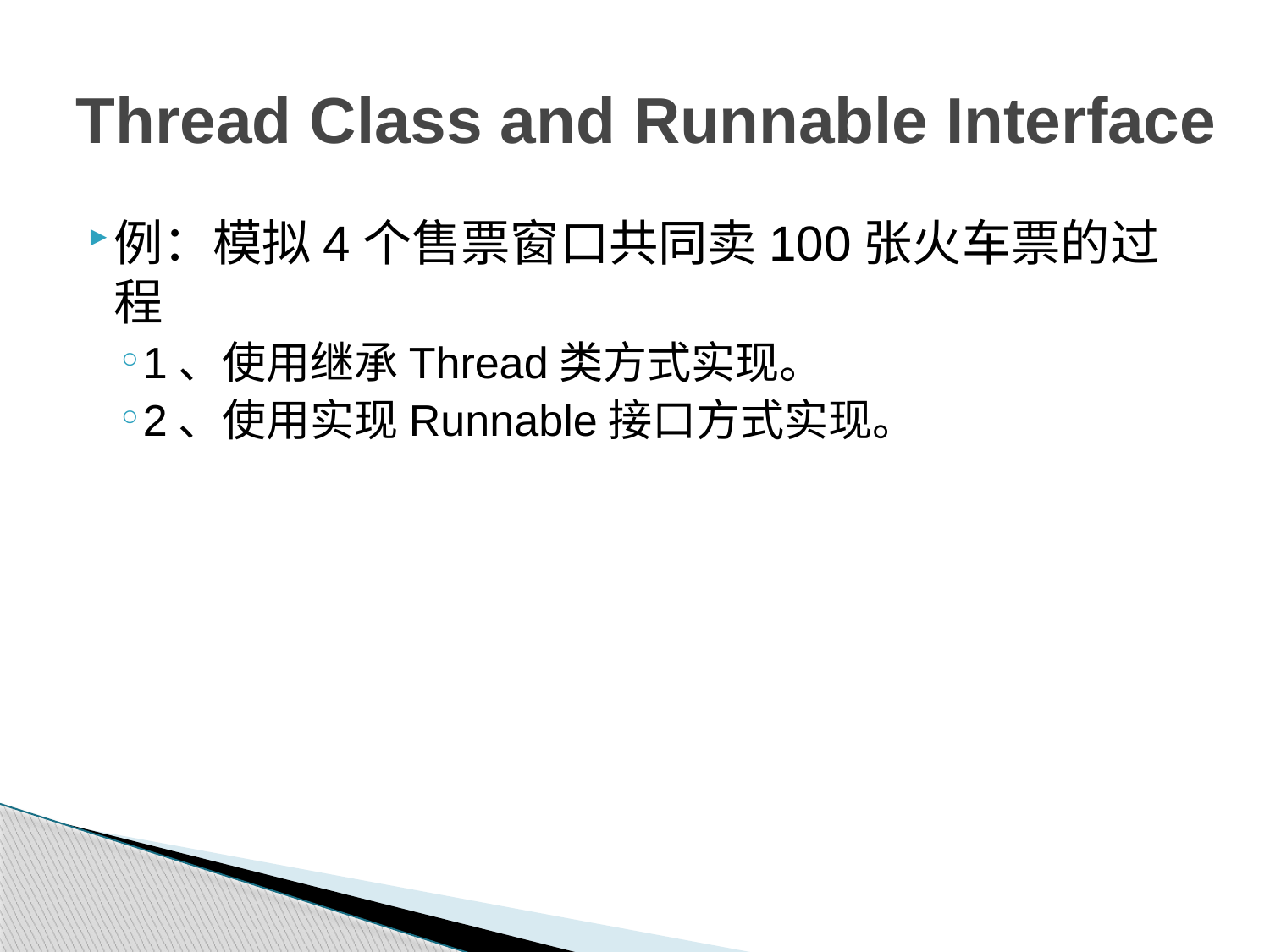

# Thread Class and Runnable Interface
例：模拟4个售票窗口共同卖100张火车票的过程
1、使用继承Thread类方式实现。
2、使用实现Runnable接口方式实现。